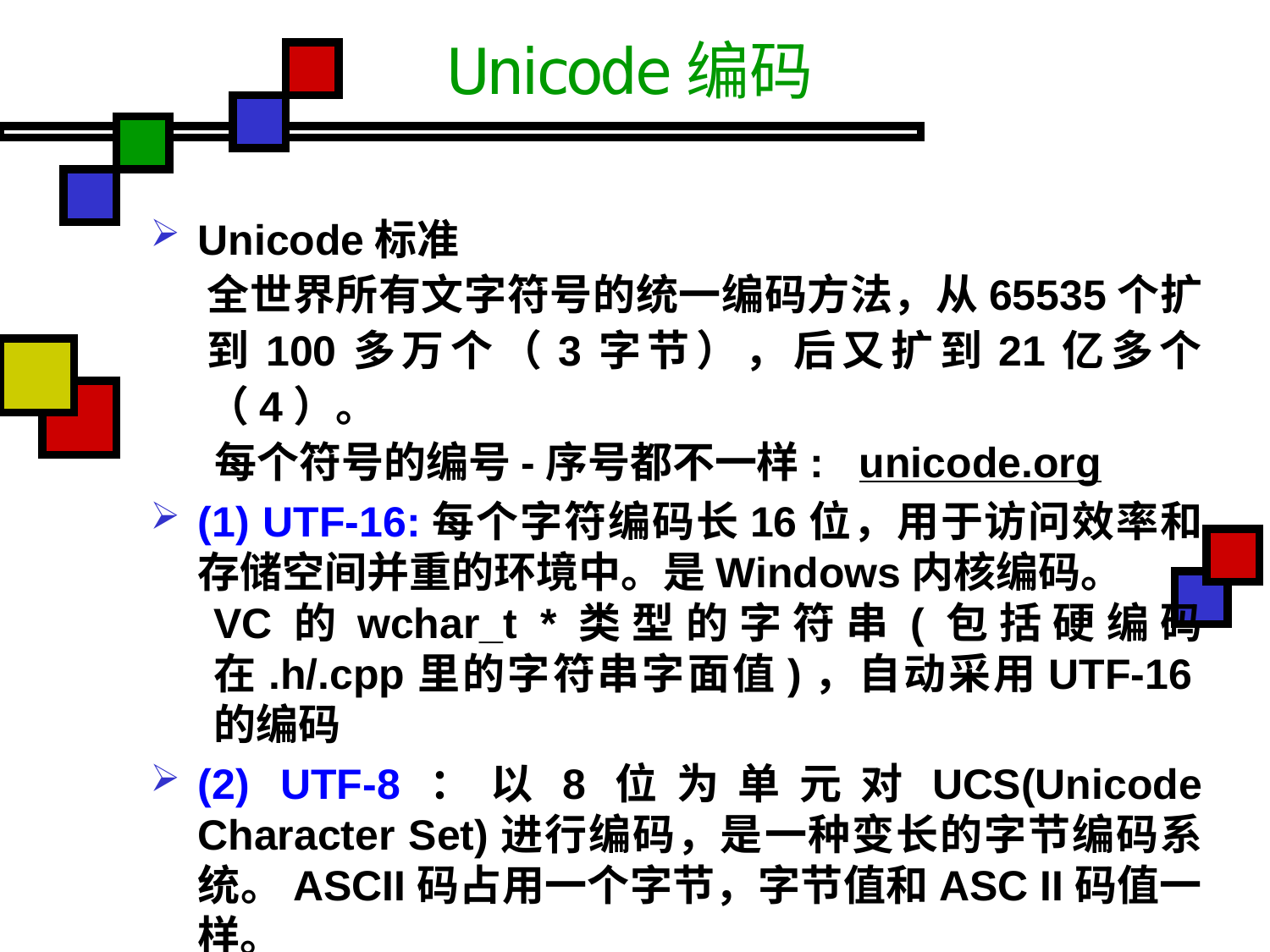

# Unicode编码
Unicode标准
全世界所有文字符号的统一编码方法，从65535个扩到100多万个（3字节），后又扩到21亿多个（4）。
每个符号的编号-序号都不一样:   unicode.org
(1) UTF-16:每个字符编码长16位，用于访问效率和存储空间并重的环境中。是Windows内核编码。
VC的wchar_t *类型的字符串(包括硬编码在.h/.cpp里的字符串字面值)，自动采用UTF-16的编码
(2) UTF-8：以8位为单元对UCS(Unicode Character Set)进行编码，是一种变长的字节编码系统。ASCII码占用一个字节，字节值和ASC II码值一样。
(3) UTF-32:用于不太关心存储空间的环境，每个字符宽度固定为32位。